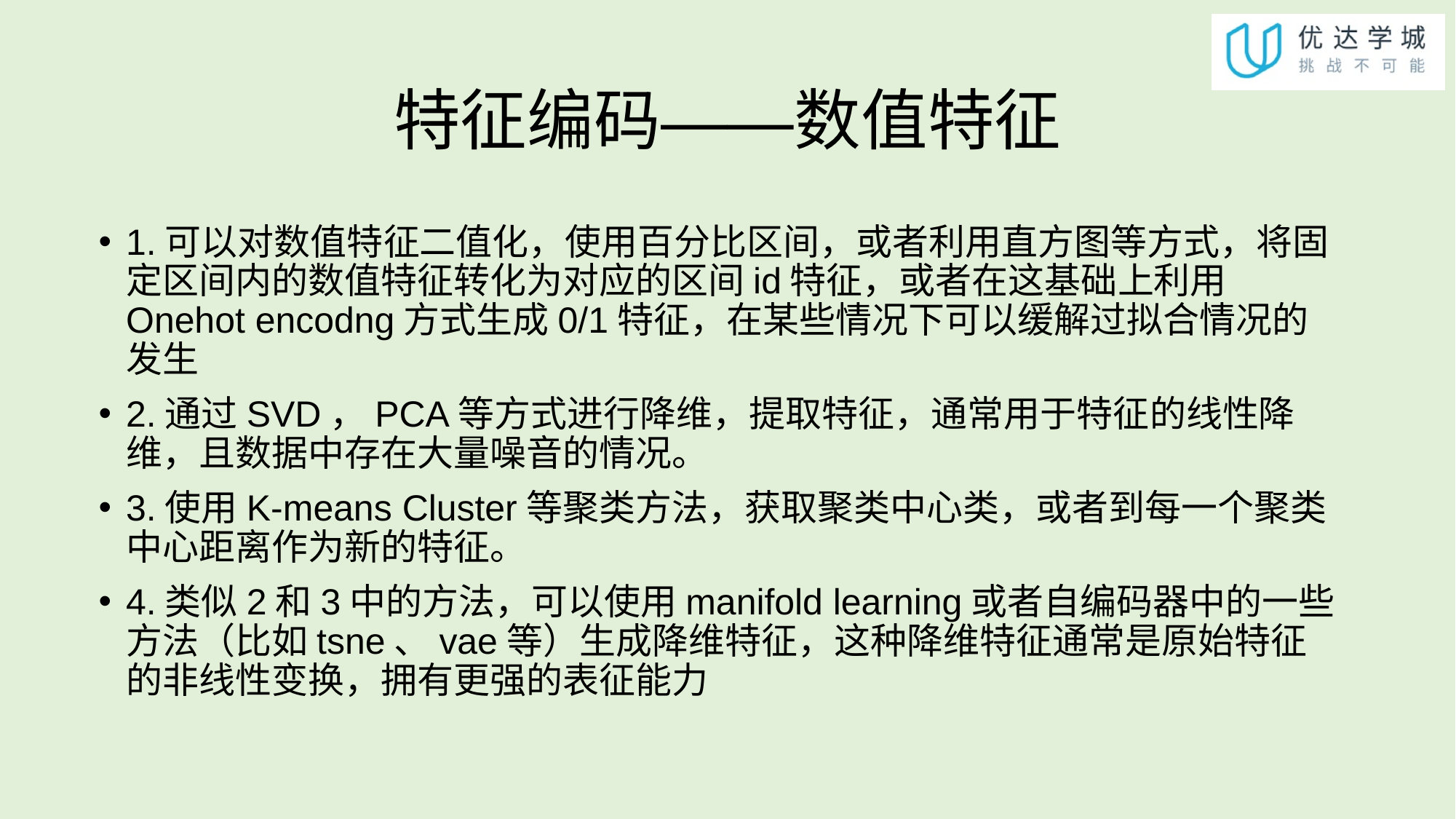

# 特征编码——数值特征
1.可以对数值特征二值化，使用百分比区间，或者利用直方图等方式，将固定区间内的数值特征转化为对应的区间id特征，或者在这基础上利用Onehot encodng方式生成0/1特征，在某些情况下可以缓解过拟合情况的发生
2.通过SVD，PCA等方式进行降维，提取特征，通常用于特征的线性降维，且数据中存在大量噪音的情况。
3.使用K-means Cluster等聚类方法，获取聚类中心类，或者到每一个聚类中心距离作为新的特征。
4.类似2和3中的方法，可以使用manifold learning或者自编码器中的一些方法（比如tsne、vae等）生成降维特征，这种降维特征通常是原始特征的非线性变换，拥有更强的表征能力